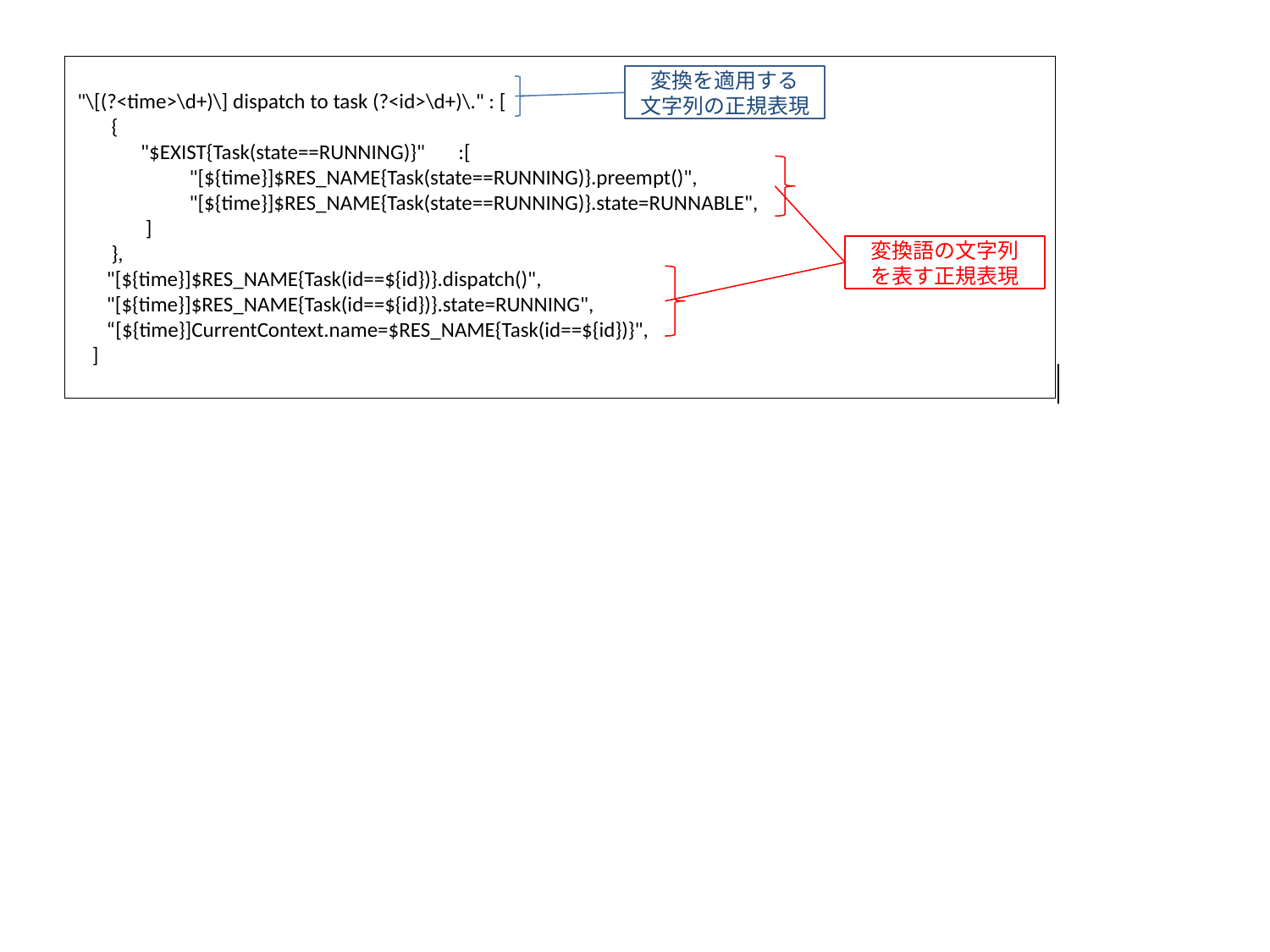

"\[(?<time>\d+)\] dispatch to task (?<id>\d+)\." : [
       {
             "$EXIST{Task(state==RUNNING)}"	:[
                       "[${time}]$RES_NAME{Task(state==RUNNING)}.preempt()",
                       "[${time}]$RES_NAME{Task(state==RUNNING)}.state=RUNNABLE",
              ]
       },
      "[${time}]$RES_NAME{Task(id==${id})}.dispatch()",
      "[${time}]$RES_NAME{Task(id==${id})}.state=RUNNING",
      “[${time}]CurrentContext.name=$RES_NAME{Task(id==${id})}",
   ]

変換を適用する
文字列の正規表現

変換語の文字列
を表す正規表現